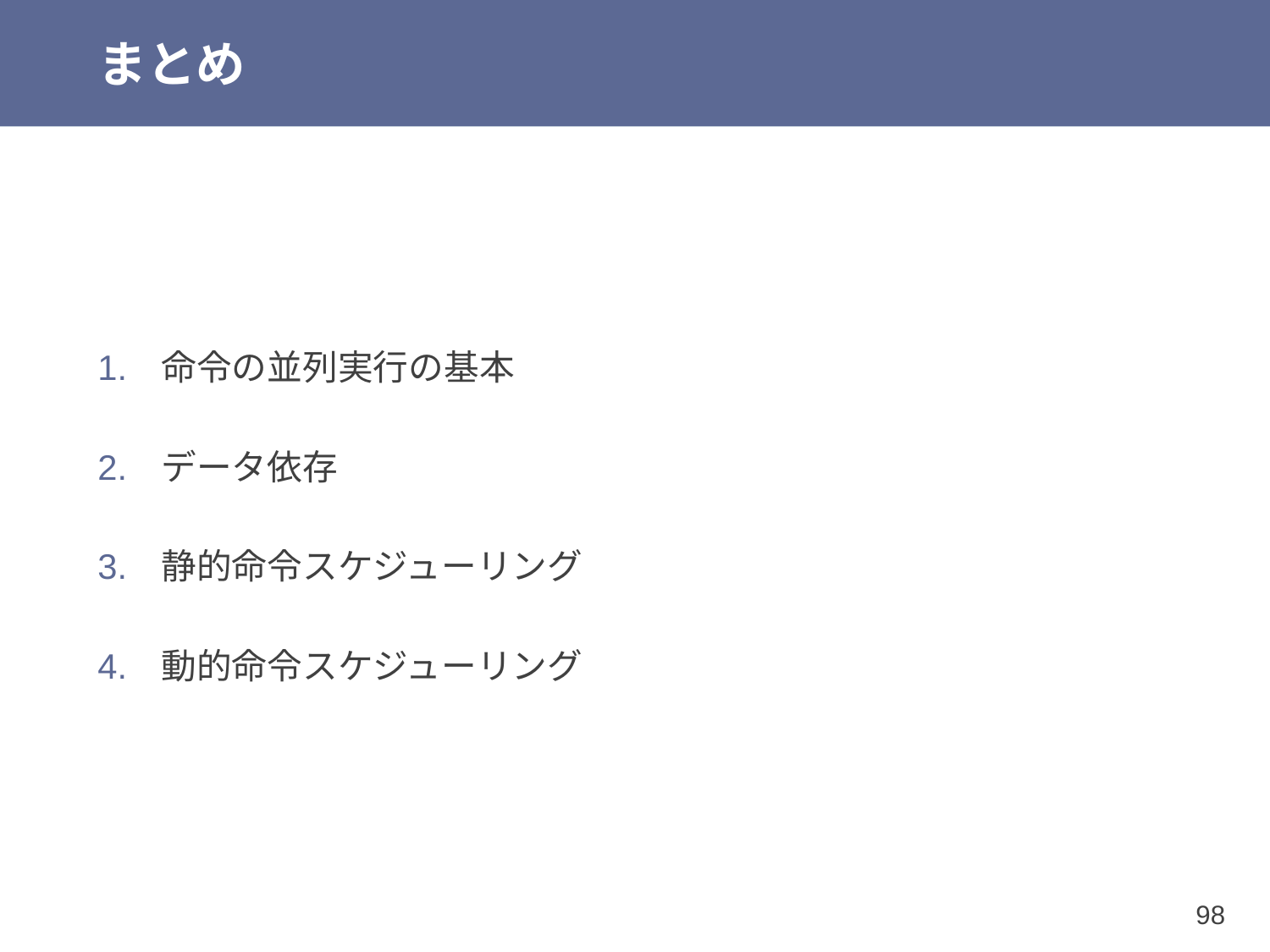

# まとめ
命令の並列実行の基本
データ依存
静的命令スケジューリング
動的命令スケジューリング